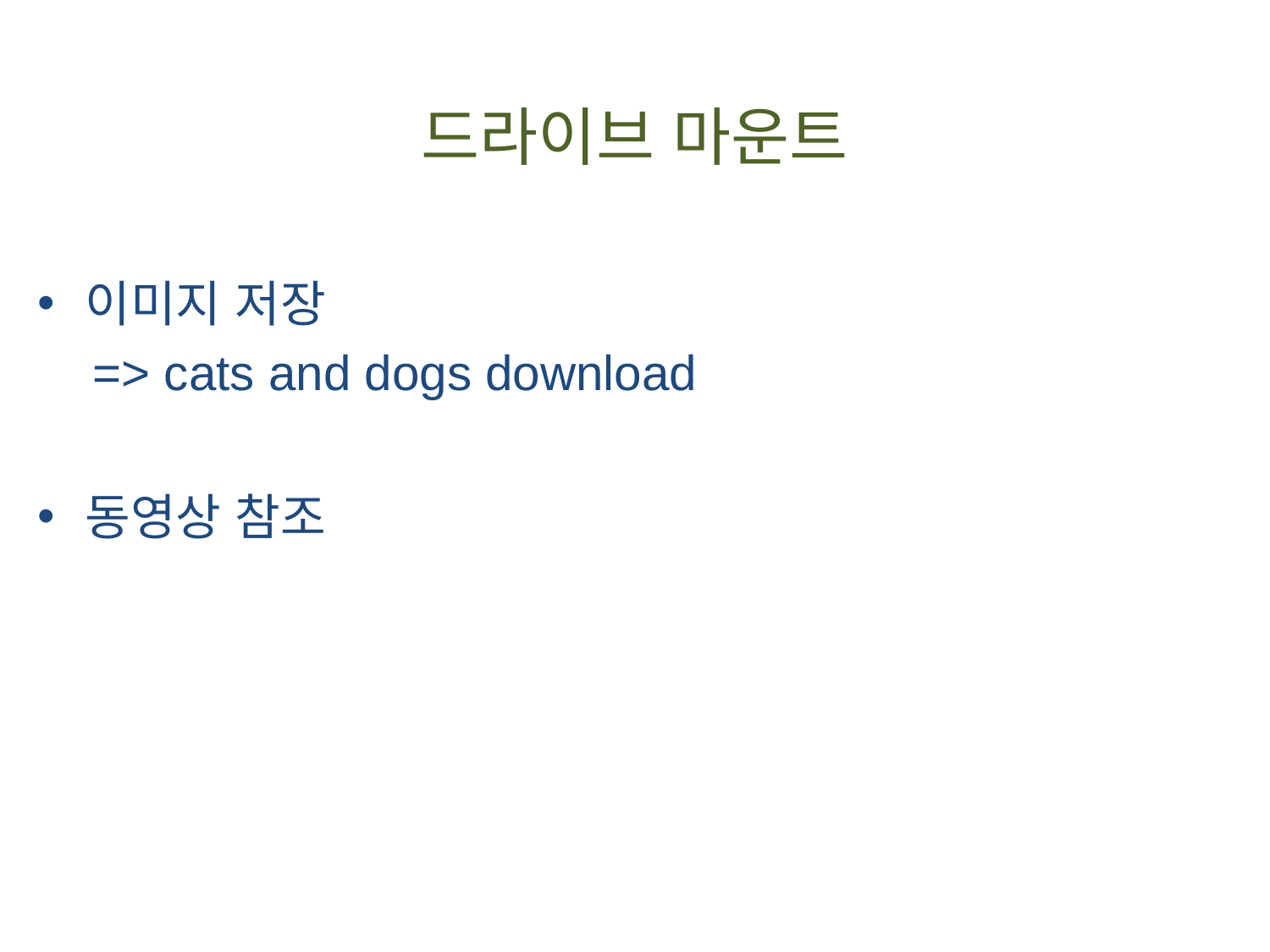

# 드라이브 마운트
이미지 저장
    => cats and dogs download

동영상 참조